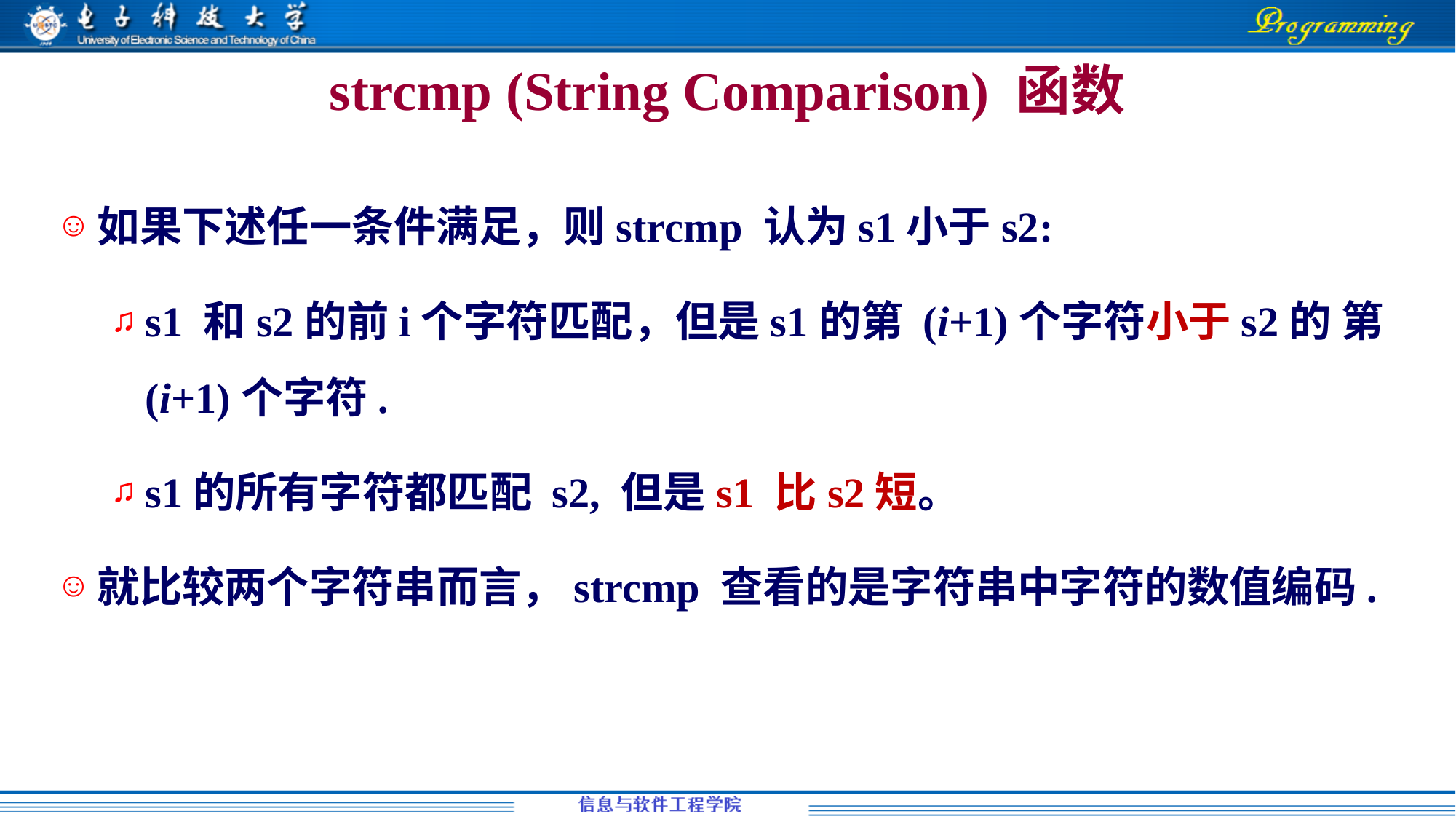

strcmp (String Comparison) 函数
如果下述任一条件满足，则strcmp 认为s1小于s2:
s1 和s2的前i个字符匹配，但是s1的第 (i+1)个字符小于s2的 第(i+1)个字符.
s1的所有字符都匹配 s2, 但是s1 比s2短。
就比较两个字符串而言，strcmp 查看的是字符串中字符的数值编码.